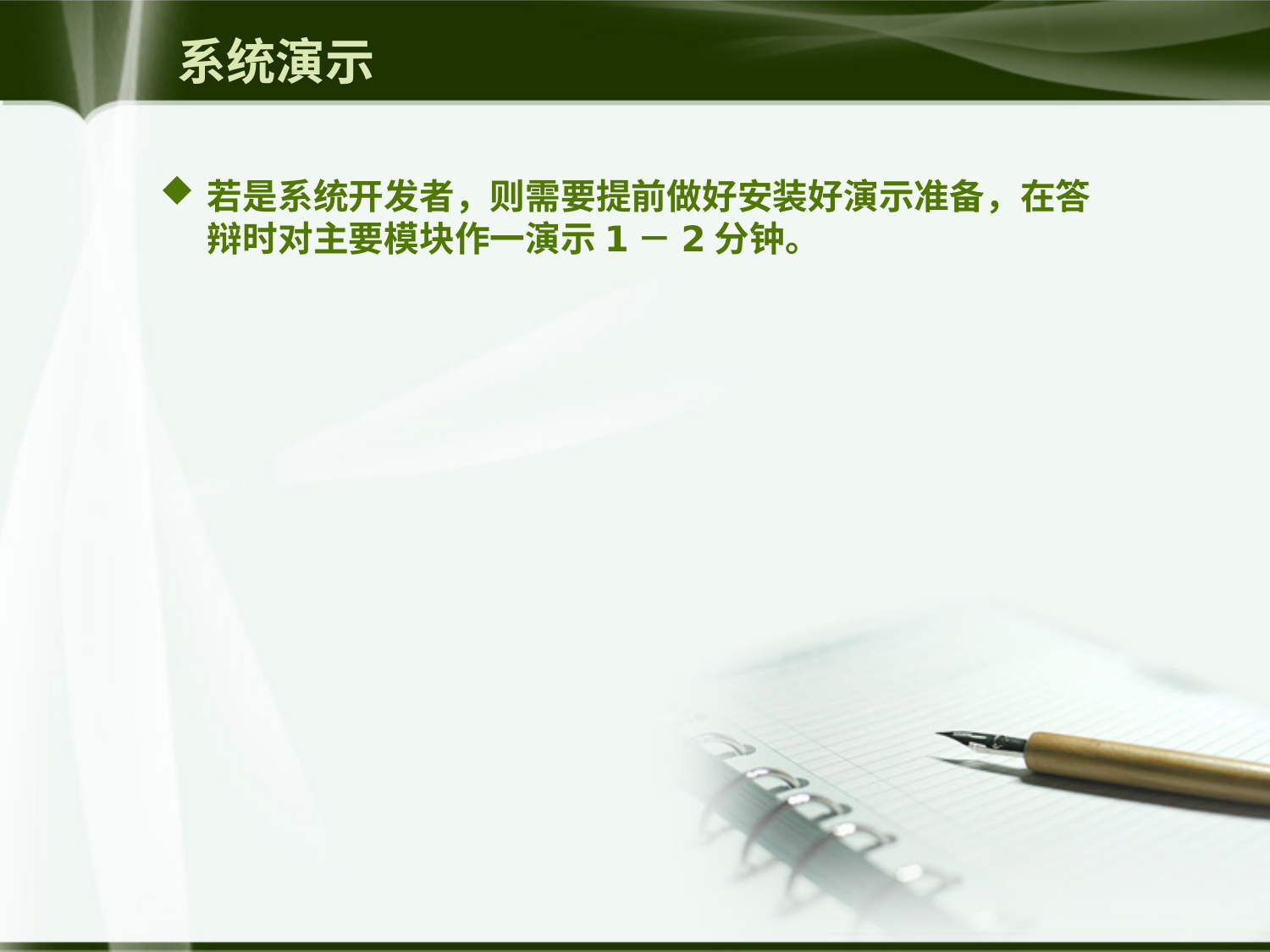

# 系统演示
若是系统开发者，则需要提前做好安装好演示准备，在答辩时对主要模块作一演示1－2分钟。